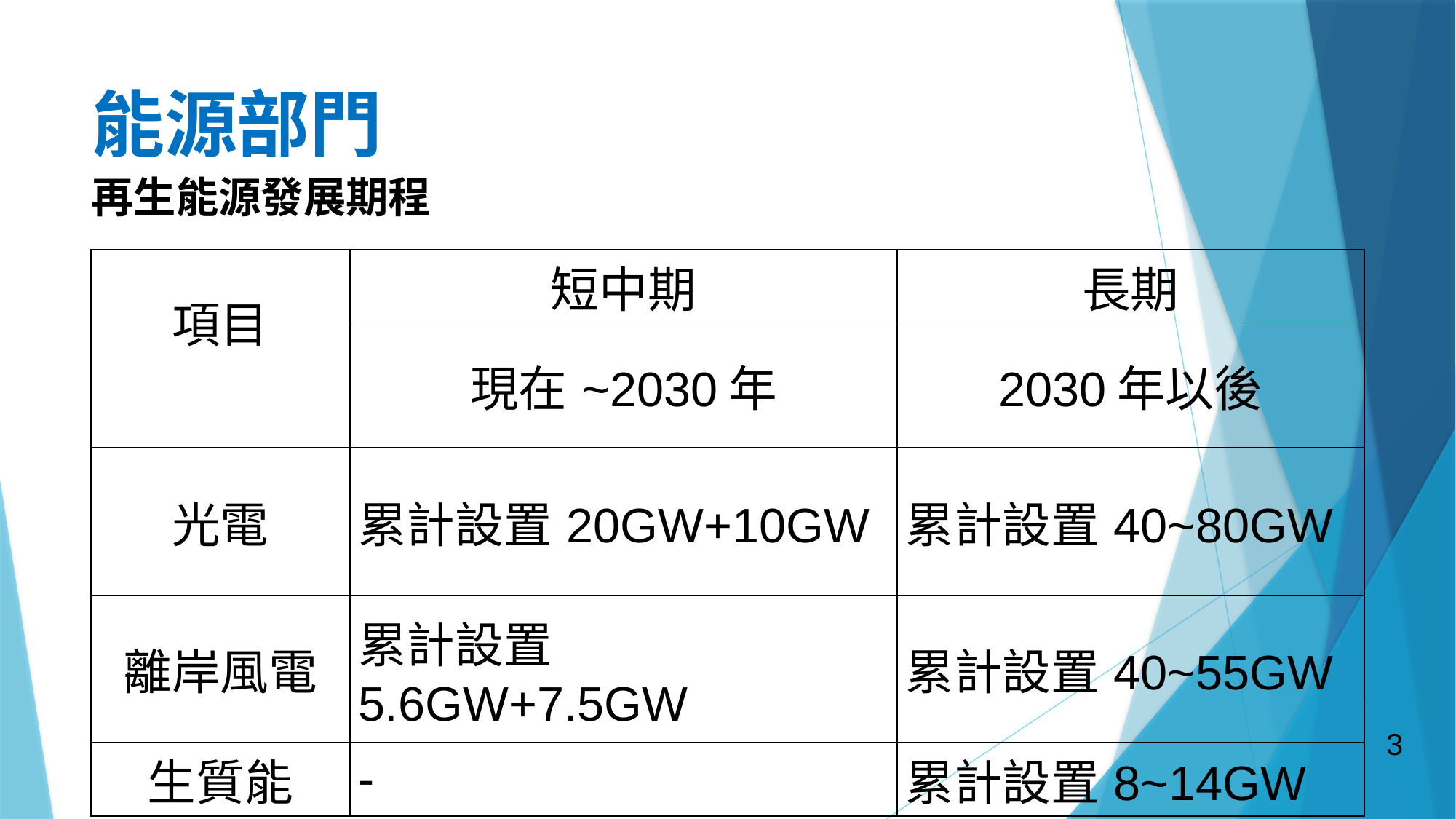

# 能源部門
再生能源發展期程
| 項目 | 短中期 | 長期 |
| --- | --- | --- |
|  | 現在~2030年 | 2030年以後 |
| 光電 | 累計設置20GW+10GW | 累計設置40~80GW |
| 離岸風電 | 累計設置5.6GW+7.5GW | 累計設置40~55GW |
| 生質能 | - | 累計設置8~14GW |
3